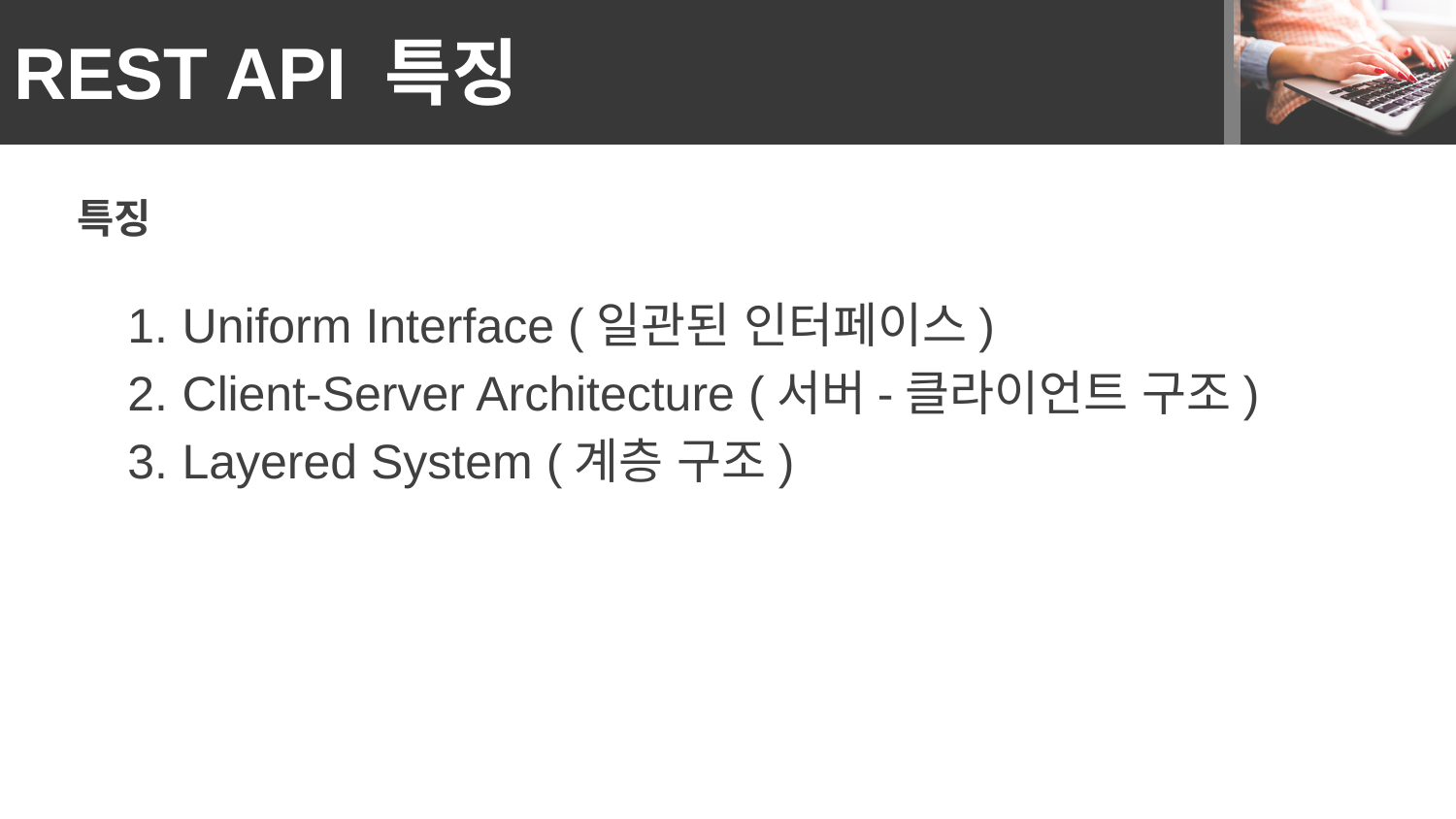

# REST API 특징
특징
Uniform Interface (일관된 인터페이스)
Client-Server Architecture (서버-클라이언트 구조)
Layered System (계층 구조)